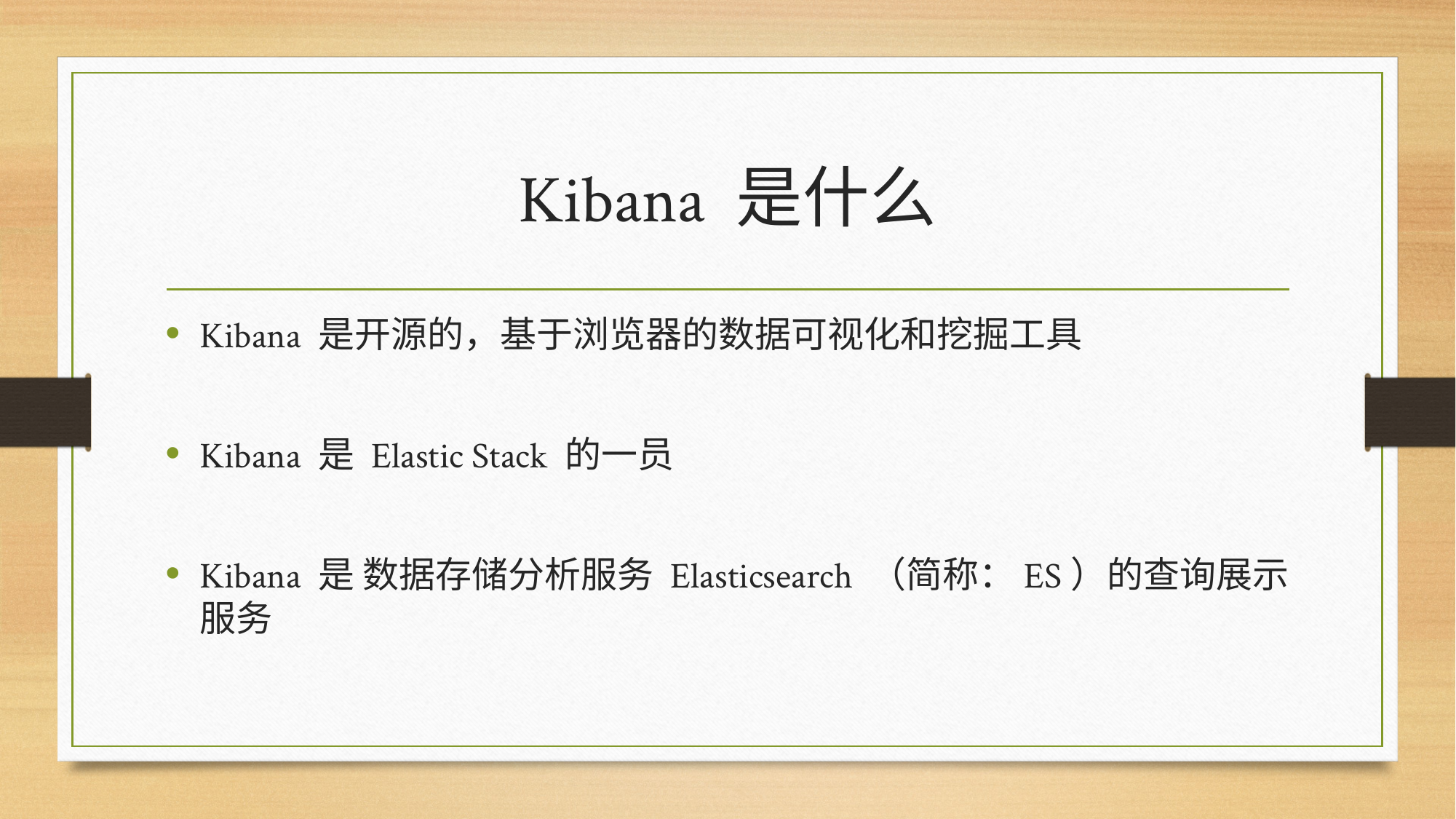

# Kibana 是什么
Kibana 是开源的，基于浏览器的数据可视化和挖掘工具

Kibana 是 Elastic Stack 的一员

Kibana 是 数据存储分析服务 Elasticsearch （简称：ES）的查询展示服务